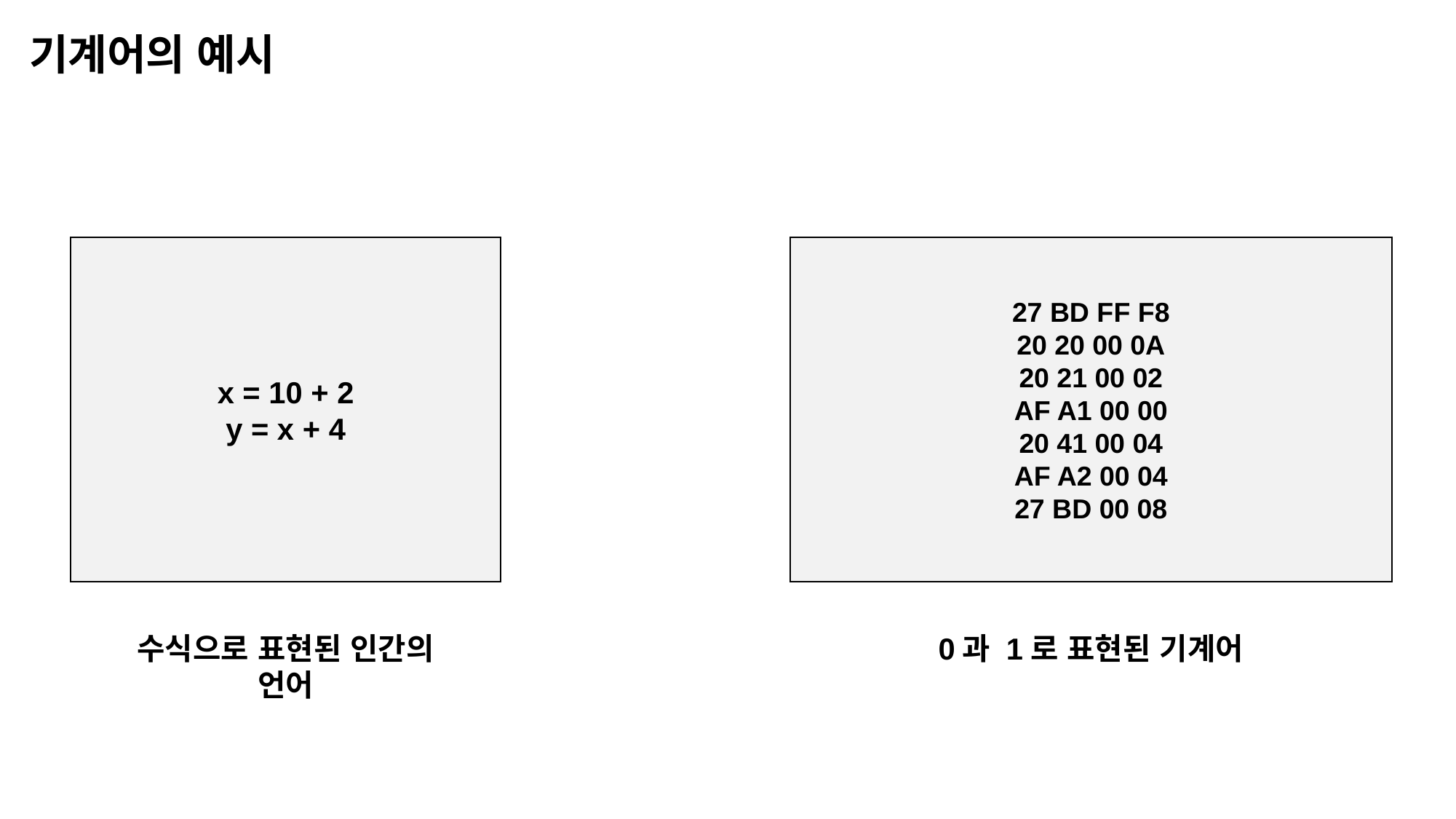

기계어의 예시
x = 10 + 2
y = x + 4
27 BD FF F8
20 20 00 0A
20 21 00 02
AF A1 00 00
20 41 00 04
AF A2 00 04
27 BD 00 08
수식으로 표현된 인간의 언어
0과 1로 표현된 기계어